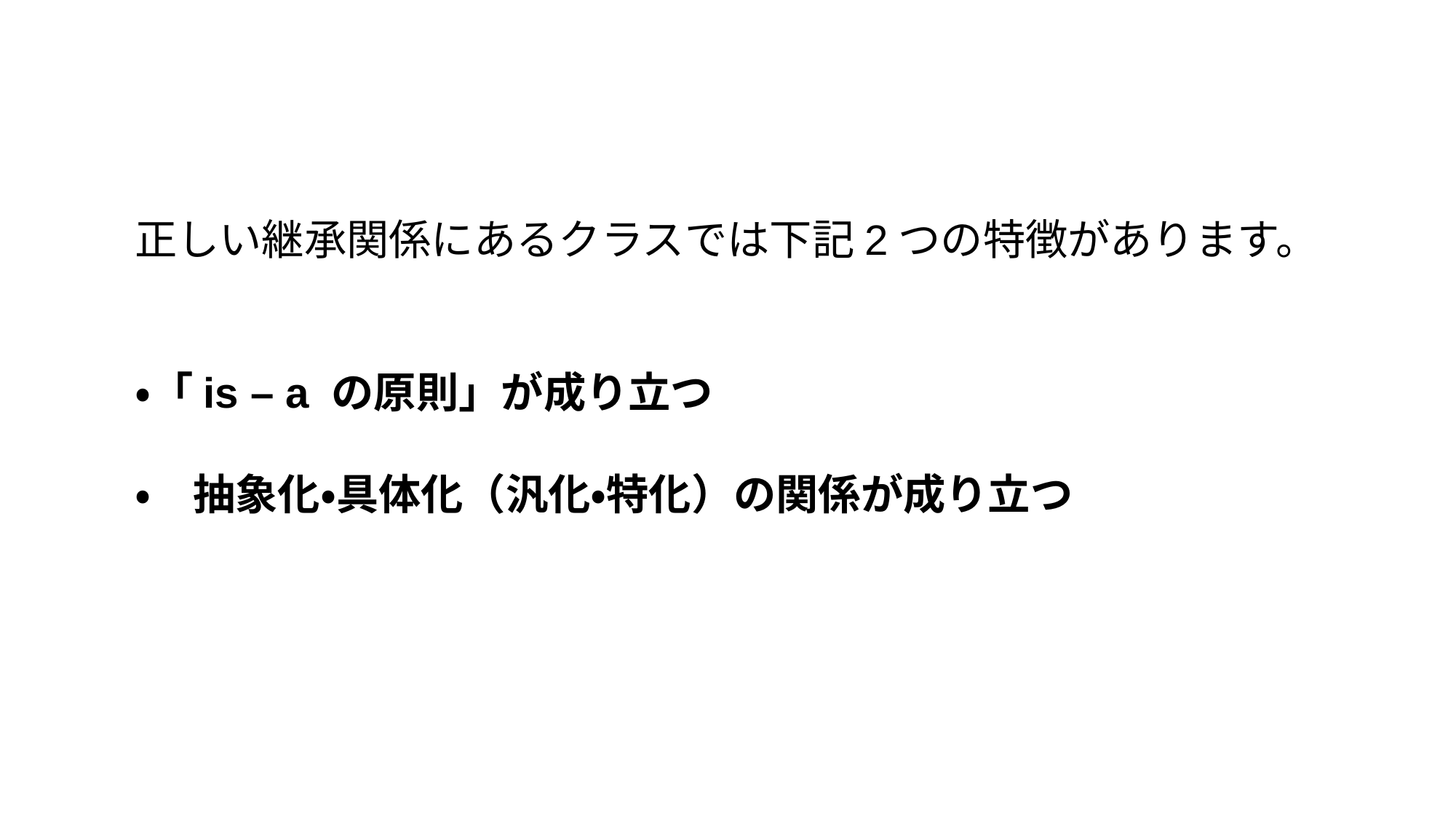

正しい継承関係にあるクラスでは下記2つの特徴があります。

・「is – a の原則」が成り立つ

・　抽象化・具体化（汎化・特化）の関係が成り立つ